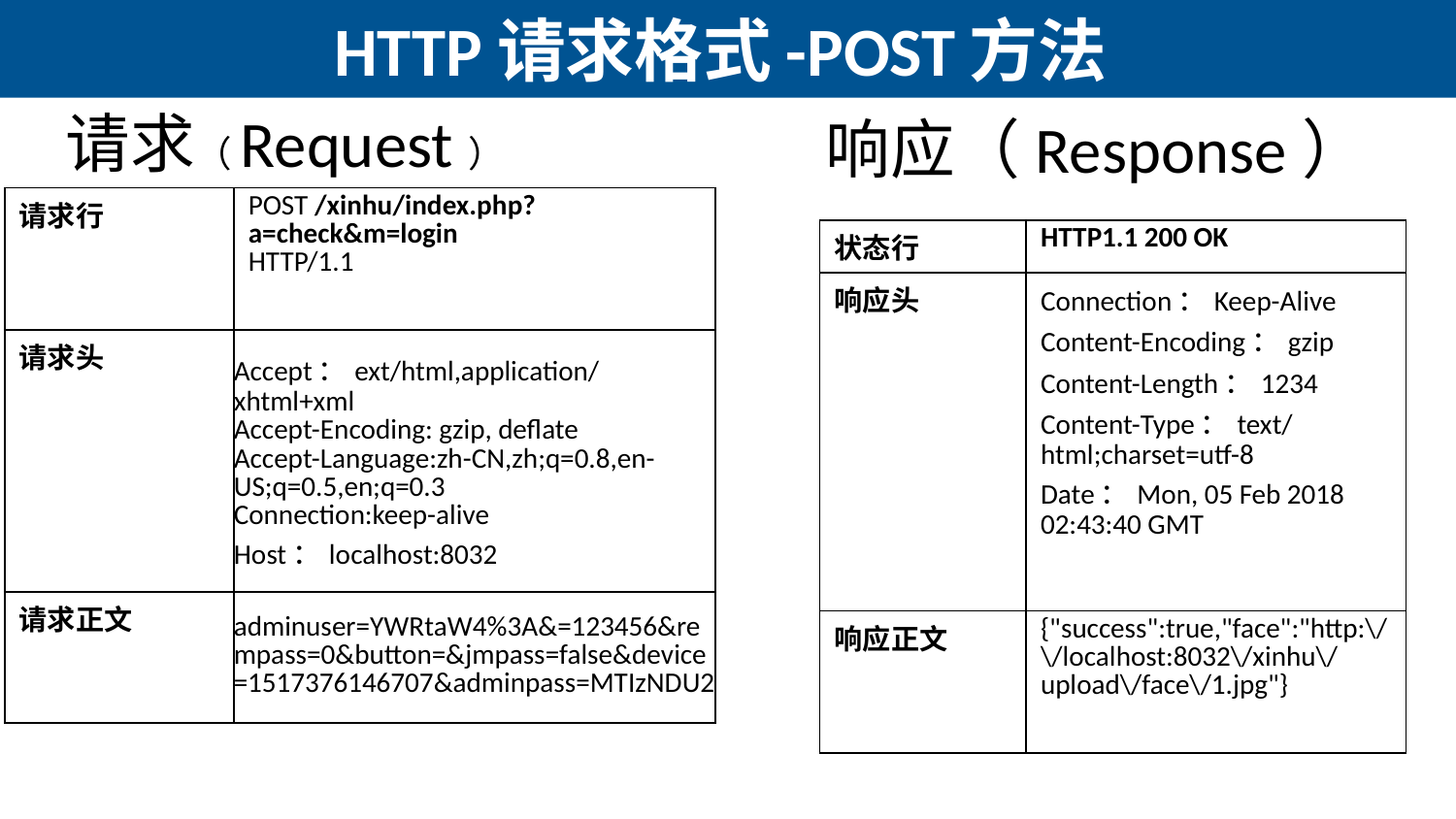

# HTTP请求格式-POST方法
请求（Request）
响应（Response）
| 请求行 | POST /xinhu/index.php?a=check&m=login HTTP/1.1 |
| --- | --- |
| 请求头 | Accept：ext/html,application/xhtml+xml Accept-Encoding: gzip, deflate Accept-Language:zh-CN,zh;q=0.8,en-US;q=0.5,en;q=0.3 Connection:keep-alive Host：localhost:8032 |
| 请求正文 | adminuser=YWRtaW4%3A&=123456&rempass=0&button=&jmpass=false&device=1517376146707&adminpass=MTIzNDU2 |
| 状态行 | HTTP1.1 200 OK |
| --- | --- |
| 响应头 | Connection：Keep-Alive Content-Encoding：gzip Content-Length：1234 Content-Type：text/html;charset=utf-8 Date：Mon, 05 Feb 2018 02:43:40 GMT |
| 响应正文 | {"success":true,"face":"http:\/\/localhost:8032\/xinhu\/upload\/face\/1.jpg"} |